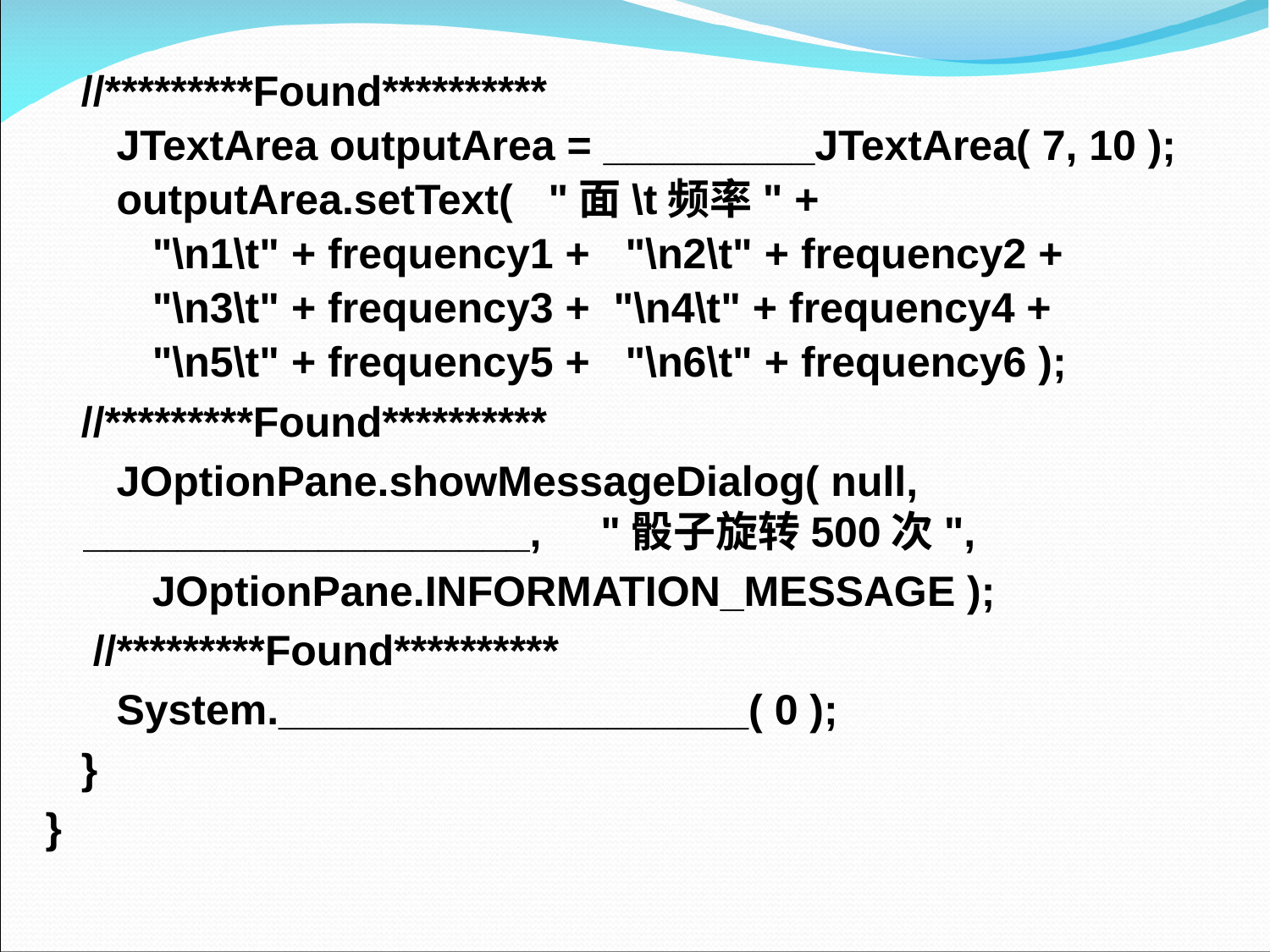

//*********Found**********
      JTextArea outputArea = _________JTextArea( 7, 10 );
      outputArea.setText(   "面\t频率" +
         "\n1\t" + frequency1 +   "\n2\t" + frequency2 +
         "\n3\t" + frequency3 +  "\n4\t" + frequency4 +
         "\n5\t" + frequency5 +   "\n6\t" + frequency6 );
   //*********Found**********
      JOptionPane.showMessageDialog( null, ___________________,     "骰子旋转500次",
         JOptionPane.INFORMATION_MESSAGE );
    //*********Found**********
      System.____________________( 0 );
   }
}